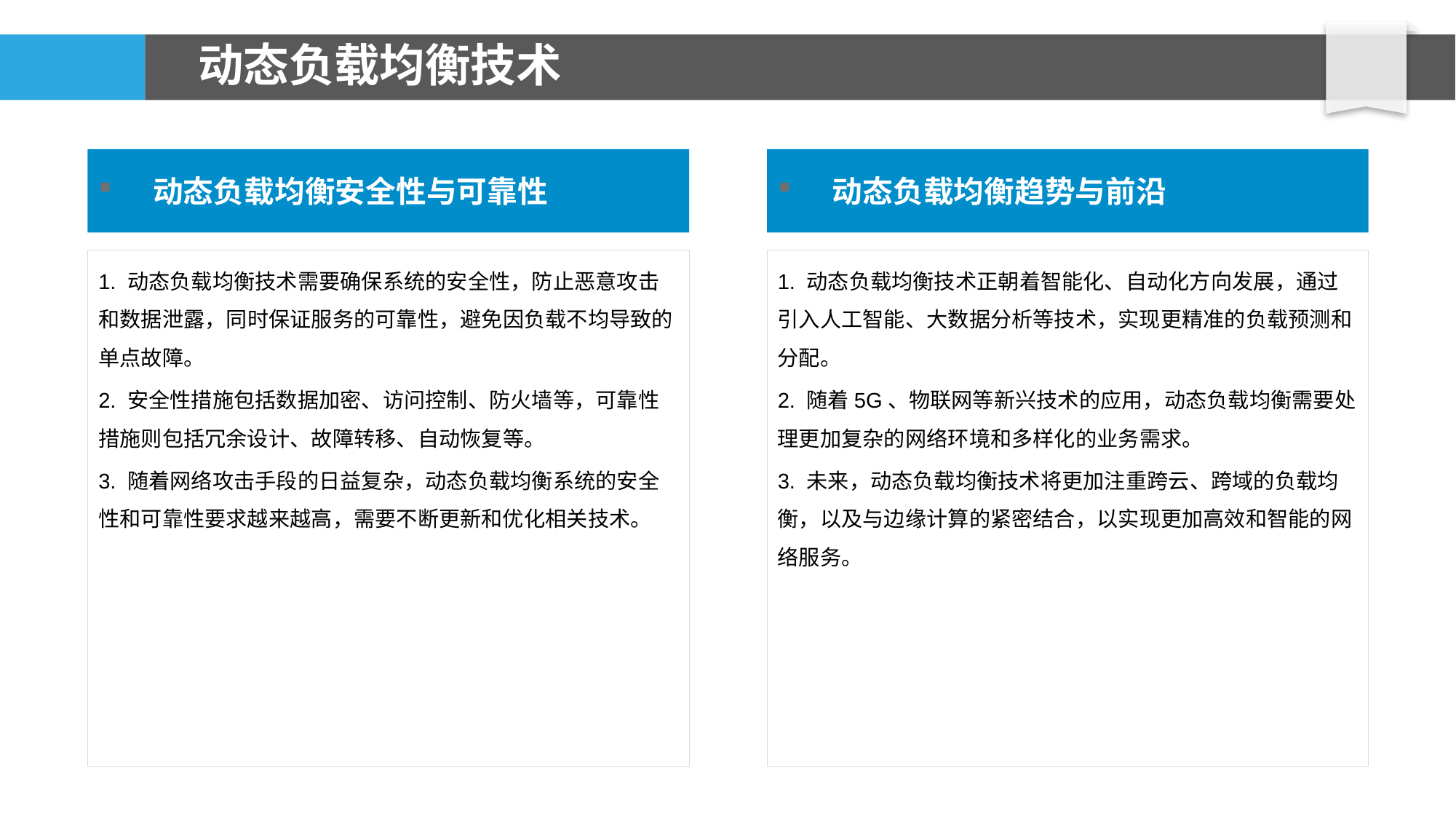

# 动态负载均衡技术
动态负载均衡安全性与可靠性
动态负载均衡趋势与前沿
1. 动态负载均衡技术需要确保系统的安全性，防止恶意攻击和数据泄露，同时保证服务的可靠性，避免因负载不均导致的单点故障。
2. 安全性措施包括数据加密、访问控制、防火墙等，可靠性措施则包括冗余设计、故障转移、自动恢复等。
3. 随着网络攻击手段的日益复杂，动态负载均衡系统的安全性和可靠性要求越来越高，需要不断更新和优化相关技术。
1. 动态负载均衡技术正朝着智能化、自动化方向发展，通过引入人工智能、大数据分析等技术，实现更精准的负载预测和分配。
2. 随着5G、物联网等新兴技术的应用，动态负载均衡需要处理更加复杂的网络环境和多样化的业务需求。
3. 未来，动态负载均衡技术将更加注重跨云、跨域的负载均衡，以及与边缘计算的紧密结合，以实现更加高效和智能的网络服务。